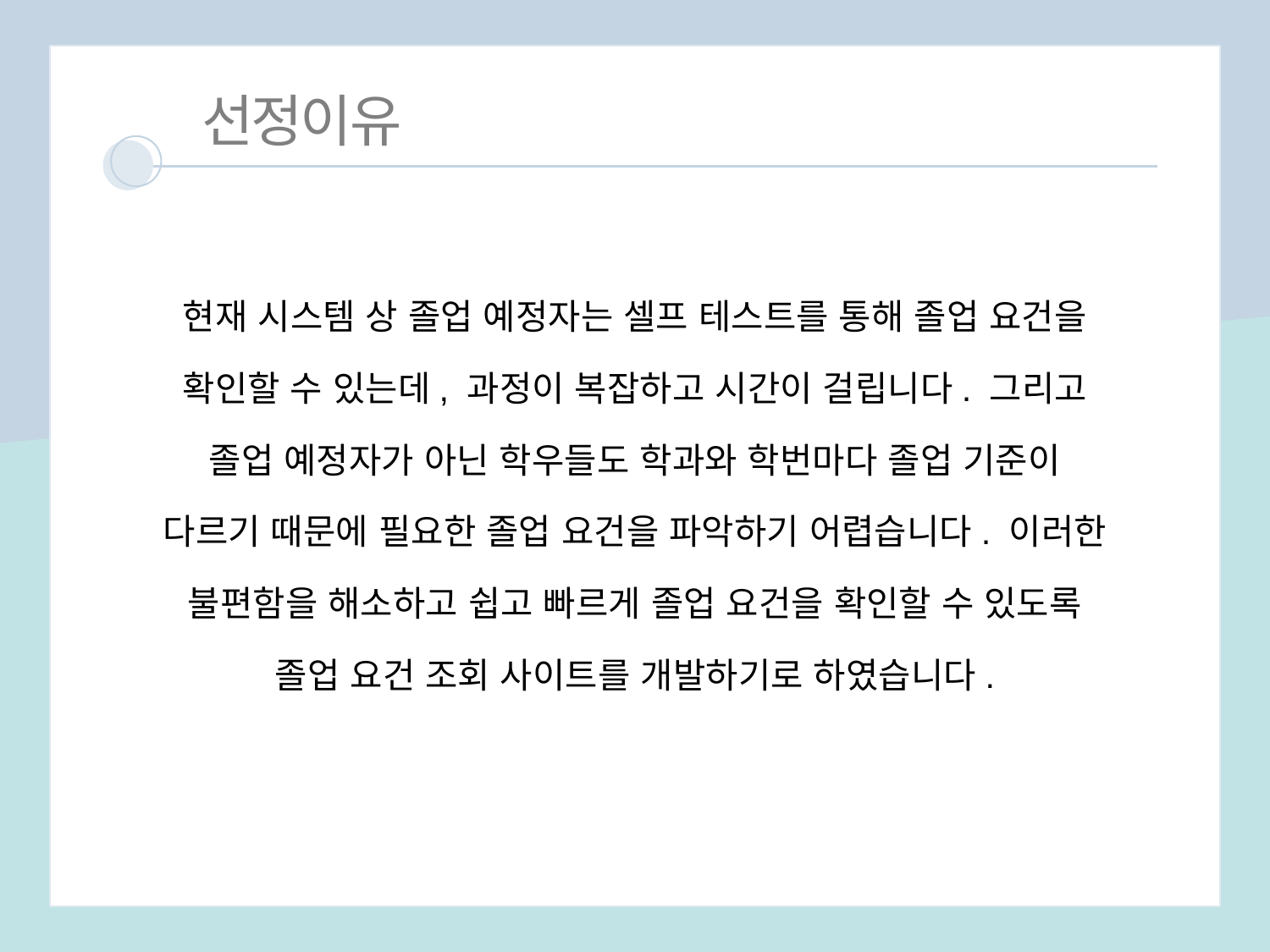

선정이유
현재 시스템 상 졸업 예정자는 셀프 테스트를 통해 졸업 요건을 확인할 수 있는데, 과정이 복잡하고 시간이 걸립니다. 그리고 졸업 예정자가 아닌 학우들도 학과와 학번마다 졸업 기준이 다르기 때문에 필요한 졸업 요건을 파악하기 어렵습니다. 이러한 불편함을 해소하고 쉽고 빠르게 졸업 요건을 확인할 수 있도록 졸업 요건 조회 사이트를 개발하기로 하였습니다.